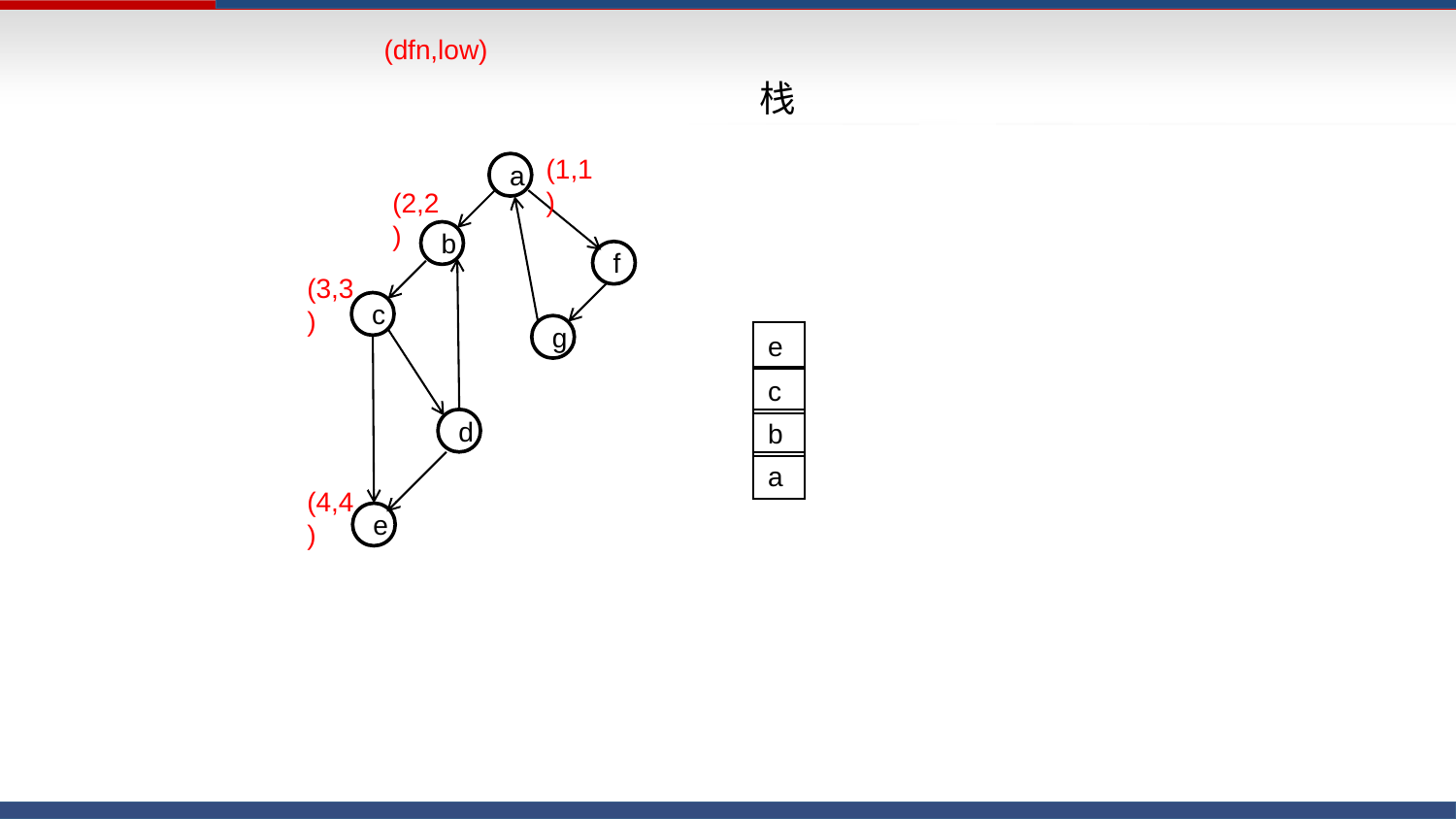

(dfn,low)
栈
(1,1)
a
(2,2)
b
f
(3,3)
c
g
e
c
d
b
a
(4,4)
e